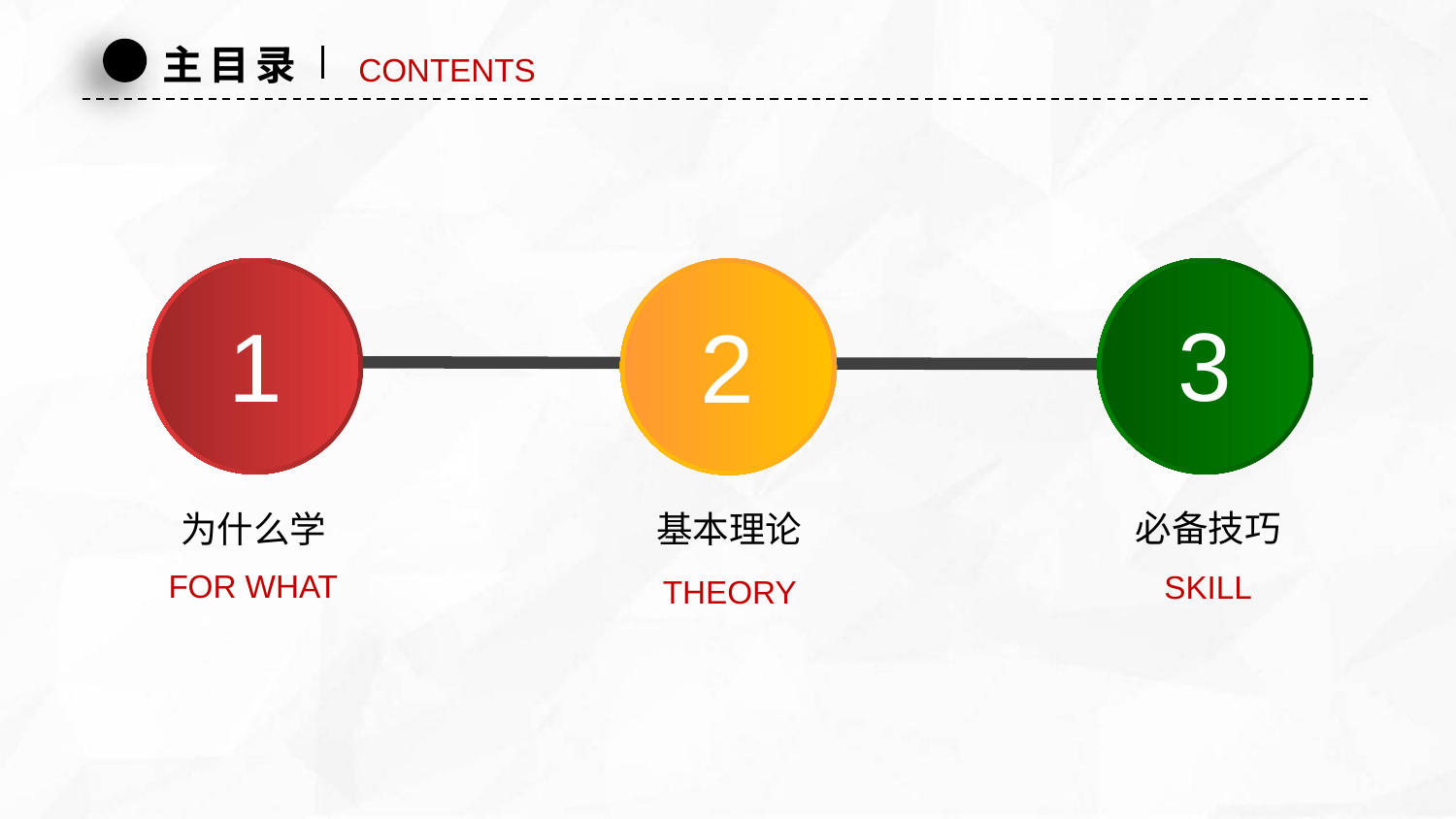

主目录

CONTENTS

1

3

2

必备技巧
SKILL
基本理论
THEORY
为什么学
FOR WHAT
延时符